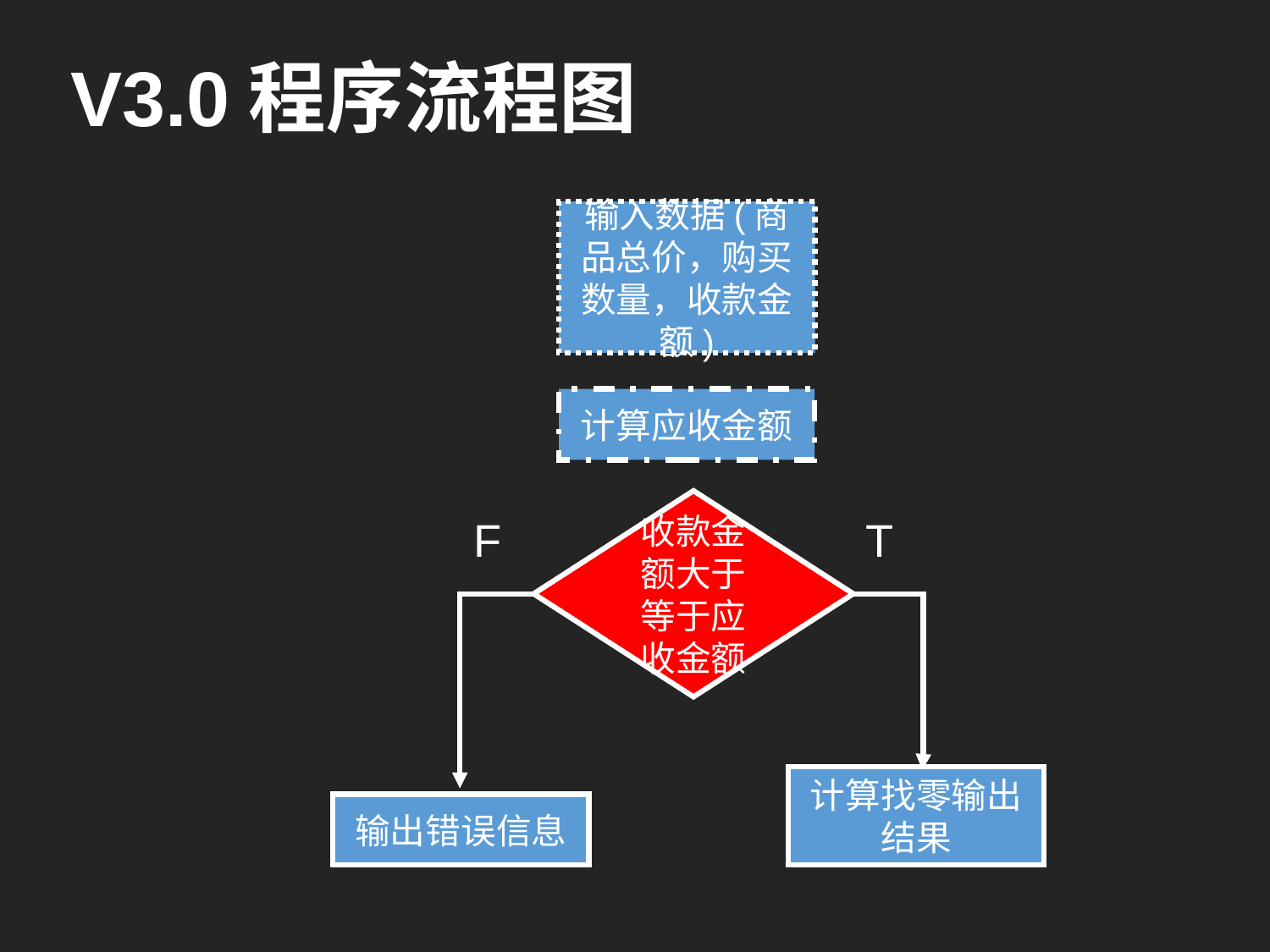

# V3.0程序流程图
输入数据(商品总价，购买数量，收款金额)
计算应收金额
收款金额大于等于应收金额
F
T
计算找零输出结果
输出错误信息